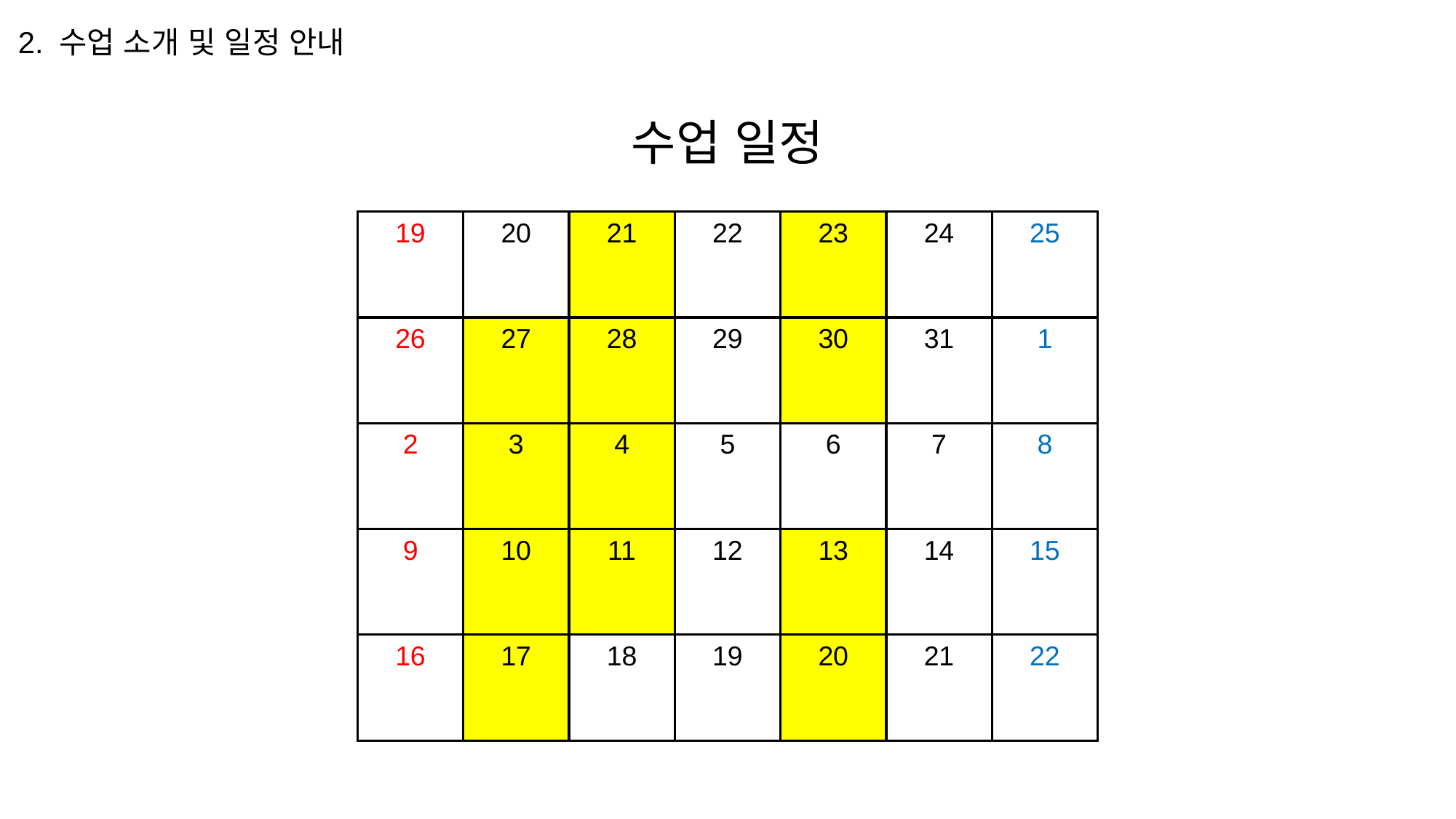

2. 수업 소개 및 일정 안내
수업 일정
25

24

23

19

20

21

22

1

31

30

26

27

28

29

8

7

6

2

3

4

5

15

14

13

9

10

11

12

22

21

20

16

17

18

19